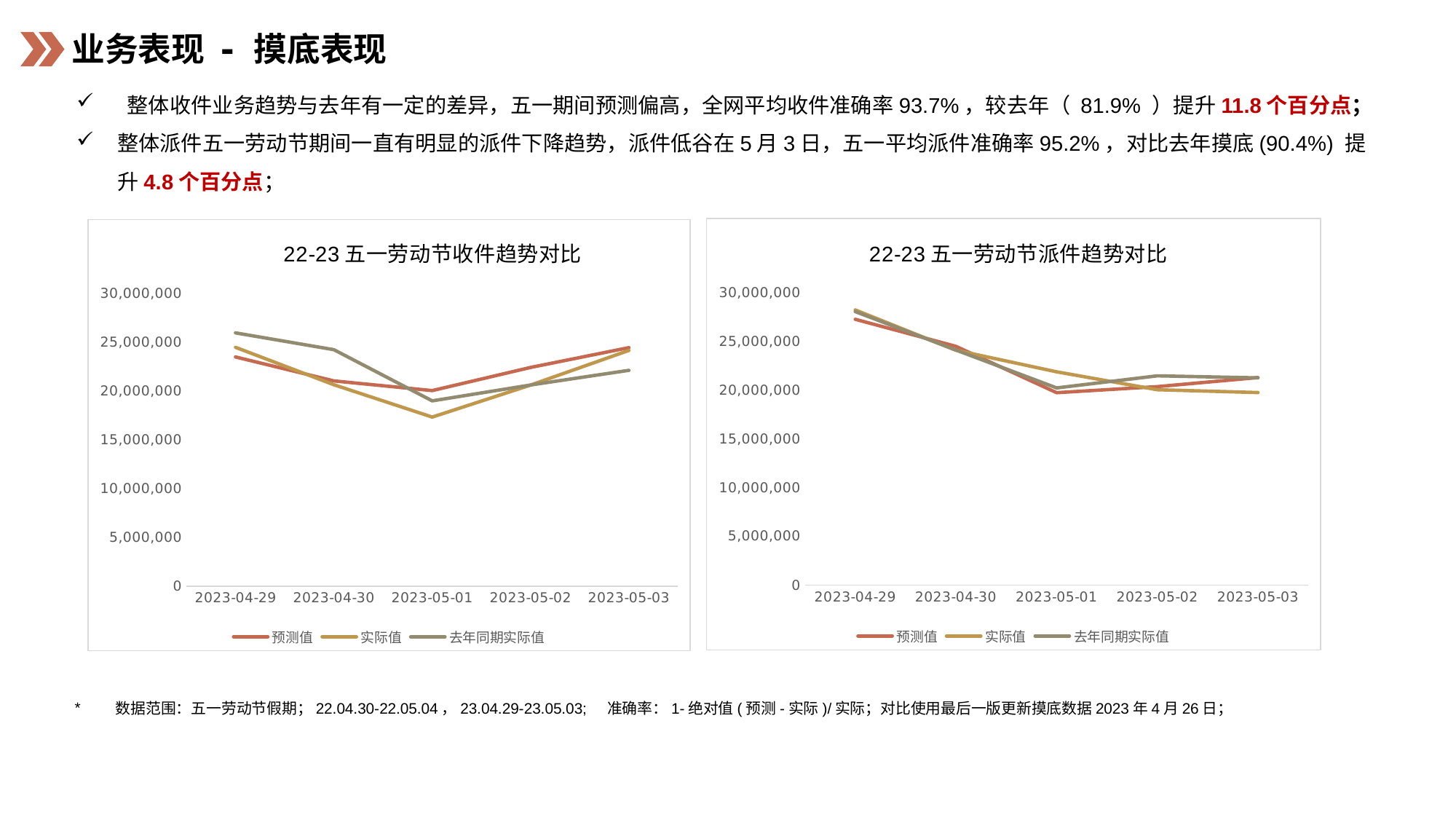

业务表现 - 摸底表现

 整体收件业务趋势与去年有一定的差异，五一期间预测偏高，全网平均收件准确率93.7%，较去年（ 81.9% ）提升11.8个百分点；
整体派件五一劳动节期间一直有明显的派件下降趋势，派件低谷在5月3日，五一平均派件准确率95.2%，对比去年摸底(90.4%) 提升4.8个百分点；

### Chart: 22-23五一劳动节派件趋势对比

| Category | 预测值 | 实际值 | 去年同期实际值 |
|---|---|---|---|
| 2023-04-29 | 27293011.0 | 28247231.0 | 28078150.0 |
| 2023-04-30 | 24514858.0 | 24117822.0 | 24134875.0 |
| 2023-05-01 | 19759229.0 | 21897336.0 | 20244872.0 |
| 2023-05-02 | 20376113.0 | 20062110.0 | 21485394.0 |
| 2023-05-03 | 21309501.0 | 19768754.0 | 21278898.0 |

### Chart: 22-23五一劳动节收件趋势对比

| Category | 预测值 | 实际值 | 去年同期实际值 |
|---|---|---|---|
| 2023-04-29 | 23509452.0 | 24499746.0 | 25983022.0 |
| 2023-04-30 | 21056871.0 | 20665734.0 | 24258580.0 |
| 2023-05-01 | 20062387.0 | 17345084.0 | 19010351.0 |
| 2023-05-02 | 22436904.0 | 20626648.0 | 20635616.0 |
| 2023-05-03 | 24471688.0 | 24186469.0 | 22142872.0 |
数据范围：五一劳动节假期；22.04.30-22.05.04，23.04.29-23.05.03;    准确率：1-绝对值(预测-实际)/实际；对比使用最后一版更新摸底数据2023年4月26日；